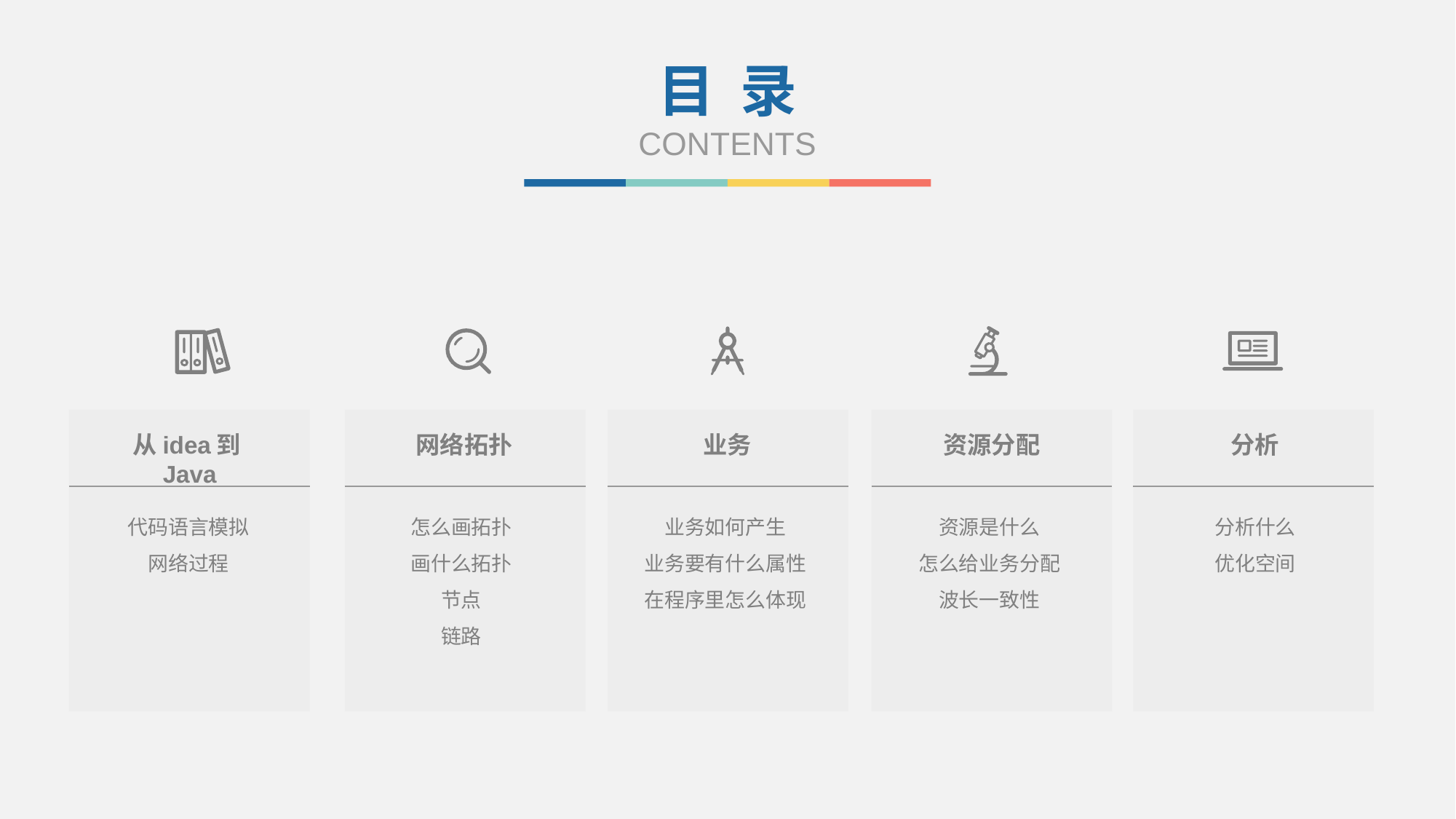

目  录
CONTENTS

从idea到Java
网络拓扑
业务
资源分配
分析
分析什么
优化空间
代码语言模拟
网络过程
怎么画拓扑
画什么拓扑
节点
链路
业务如何产生
业务要有什么属性
在程序里怎么体现
资源是什么
怎么给业务分配
波长一致性